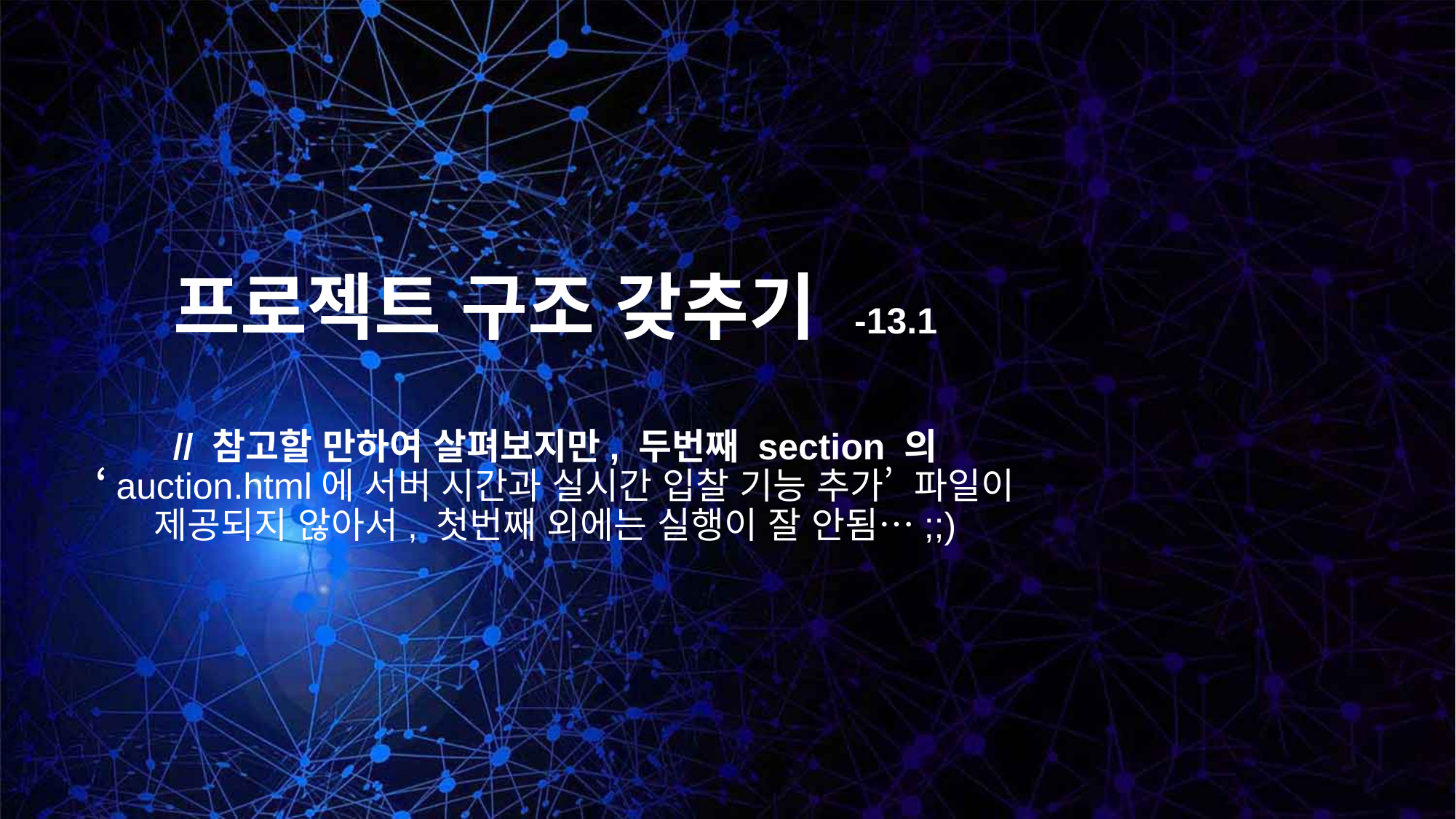

프로젝트 구조 갖추기 -13.1

// 참고할 만하여 살펴보지만, 두번째 section 의 ‘auction.html에 서버 시간과 실시간 입찰 기능 추가’  파일이 제공되지 않아서, 첫번째 외에는 실행이 잘 안됨…;;)